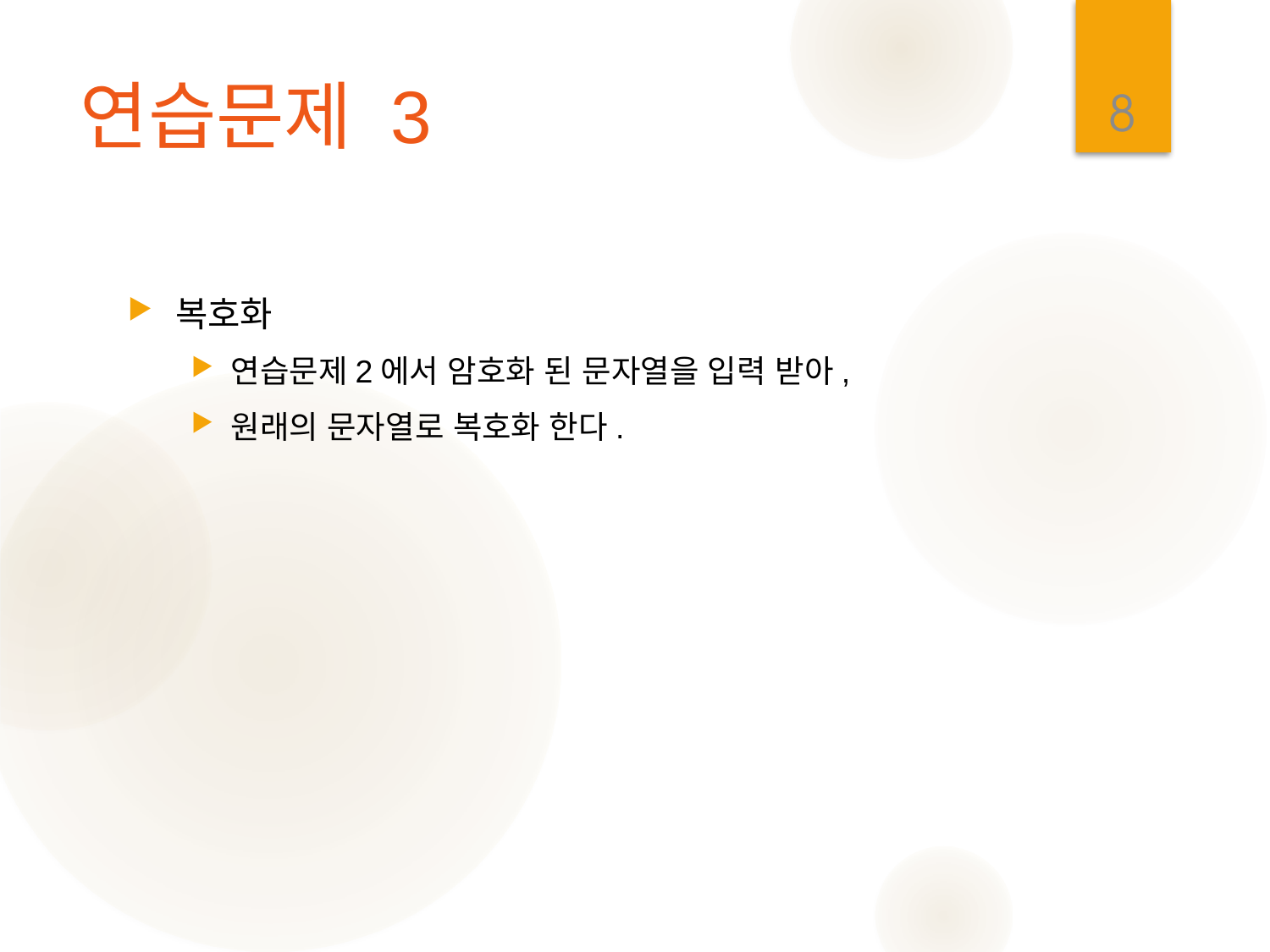

8
# 연습문제 3
복호화
연습문제2에서 암호화 된 문자열을 입력 받아,
원래의 문자열로 복호화 한다.